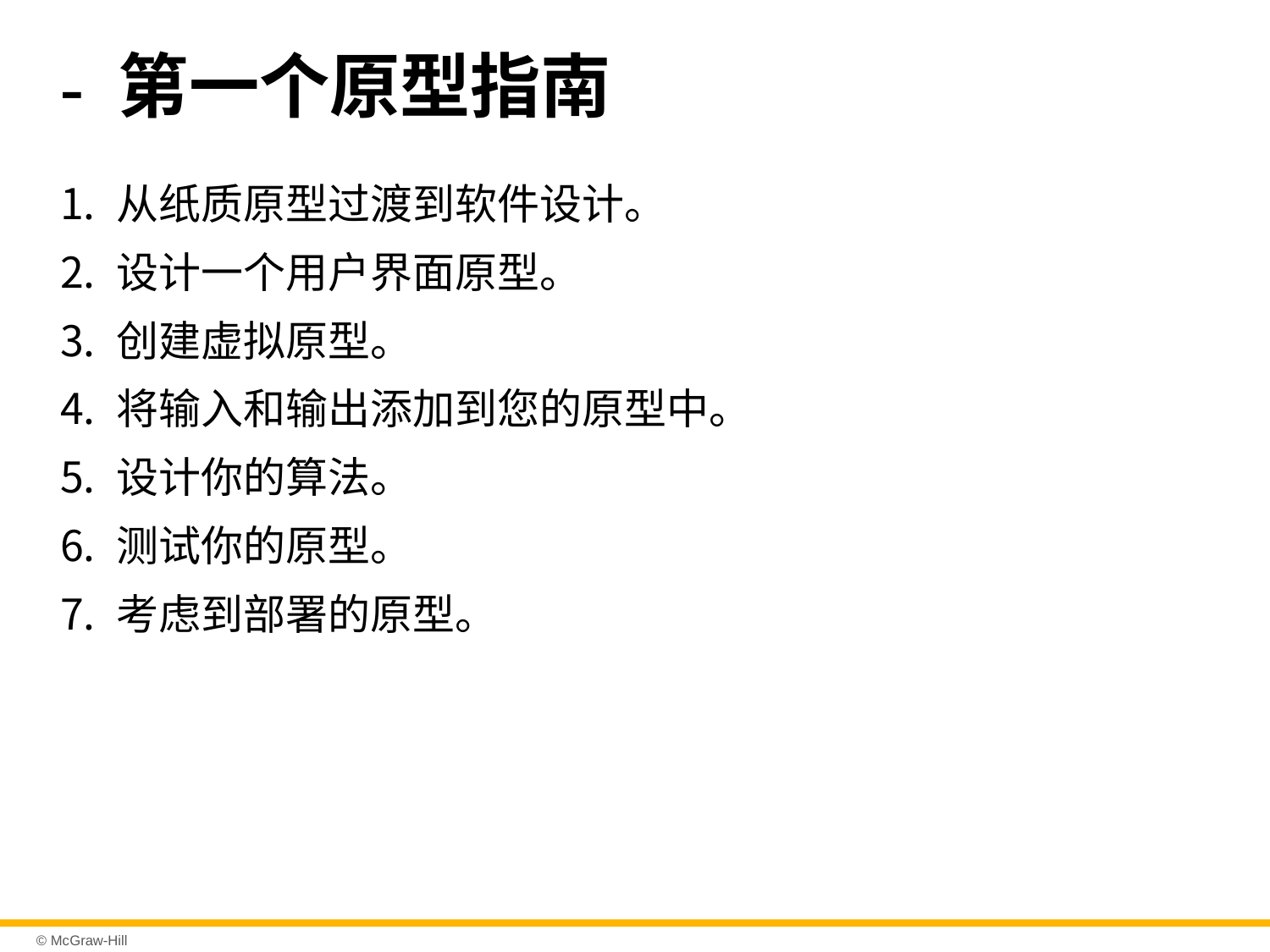

# - 第一个原型指南
从纸质原型过渡到软件设计。
设计一个用户界面原型。
创建虚拟原型。
将输入和输出添加到您的原型中。
设计你的算法。
测试你的原型。
考虑到部署的原型。
14